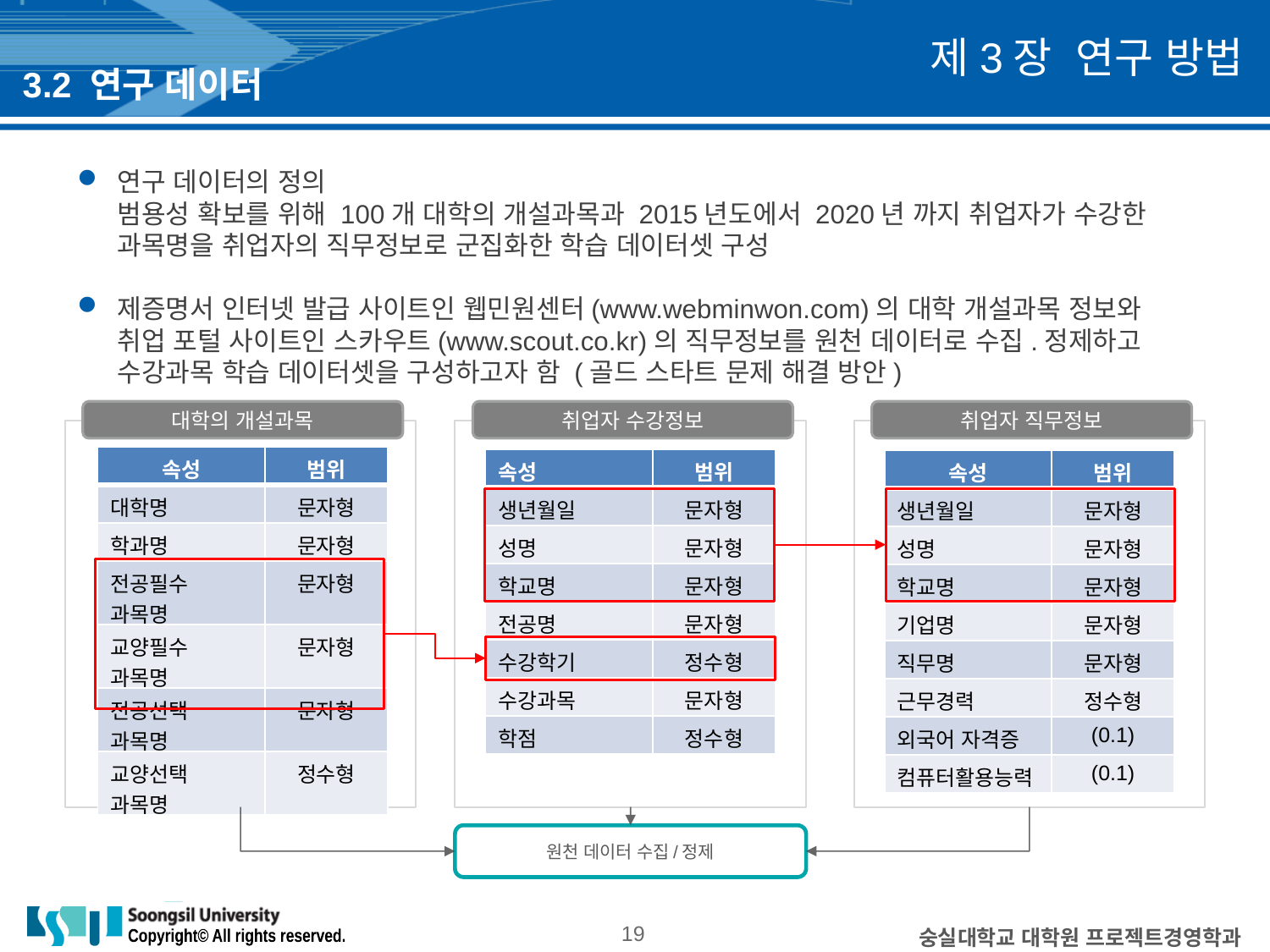

제3장  연구 방법
3.2 연구 데이터
연구 데이터의 정의
범용성 확보를 위해 100개 대학의 개설과목과 2015년도에서 2020년 까지 취업자가 수강한 과목명을 취업자의 직무정보로 군집화한 학습 데이터셋 구성

제증명서 인터넷 발급 사이트인 웹민원센터(www.webminwon.com)의 대학 개설과목 정보와
취업 포털 사이트인 스카우트(www.scout.co.kr)의 직무정보를 원천 데이터로 수집.정제하고 수강과목 학습 데이터셋을 구성하고자 함 (골드 스타트 문제 해결 방안)

대학의 개설과목
취업자 수강정보
취업자 직무정보

| 속성 | 범위 |
| --- | --- |
| 대학명 | 문자형 |
| 학과명 | 문자형 |
| 전공필수 과목명 | 문자형 |
| 교양필수 과목명 | 문자형 |
| 전공선택 과목명 | 문자형 |
| 교양선택 과목명 | 정수형 |
| 속성 | 범위 |
| --- | --- |
| 생년월일 | 문자형 |
| 성명 | 문자형 |
| 학교명 | 문자형 |
| 전공명 | 문자형 |
| 수강학기 | 정수형 |
| 수강과목 | 문자형 |
| 학점 | 정수형 |
| 속성 | 범위 |
| --- | --- |
| 생년월일 | 문자형 |
| 성명 | 문자형 |
| 학교명 | 문자형 |
| 기업명 | 문자형 |
| 직무명 | 문자형 |
| 근무경력 | 정수형 |
| 외국어 자격증 | (0.1) |
| 컴퓨터활용능력 | (0.1) |

원천 데이터 수집/정제